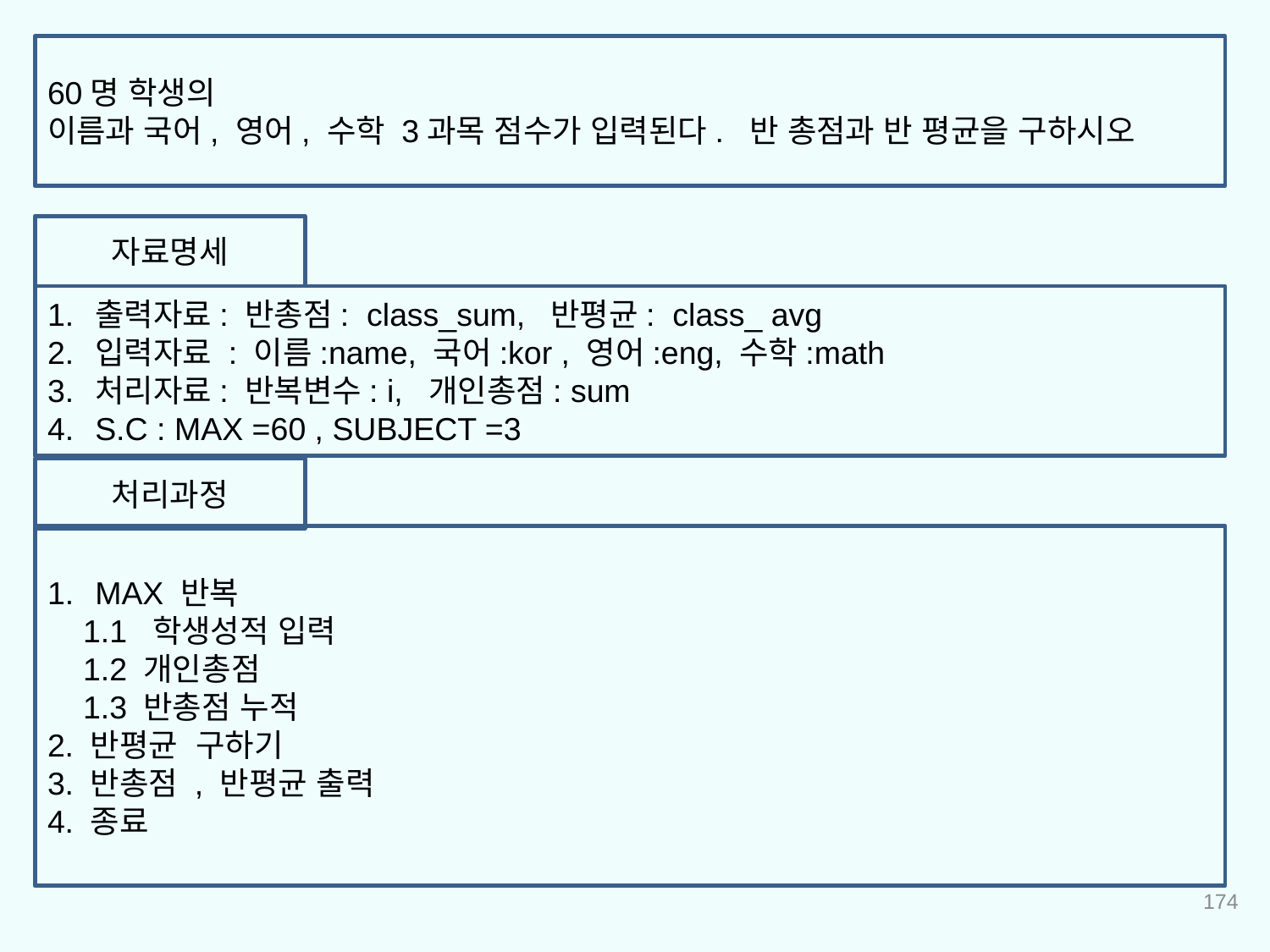

60명 학생의
이름과 국어, 영어, 수학 3과목 점수가 입력된다.  반 총점과 반 평균을 구하시오
자료명세
출력자료: 반총점:  class_sum,  반평균:  class_ avg
입력자료 : 이름:name, 국어:kor , 영어:eng, 수학:math
처리자료: 반복변수: i,  개인총점: sum
S.C : MAX =60 , SUBJECT =3
처리과정
MAX 반복
    1.1  학생성적 입력
    1.2 개인총점
    1.3 반총점 누적
2. 반평균  구하기
3. 반총점 , 반평균 출력
4. 종료
174